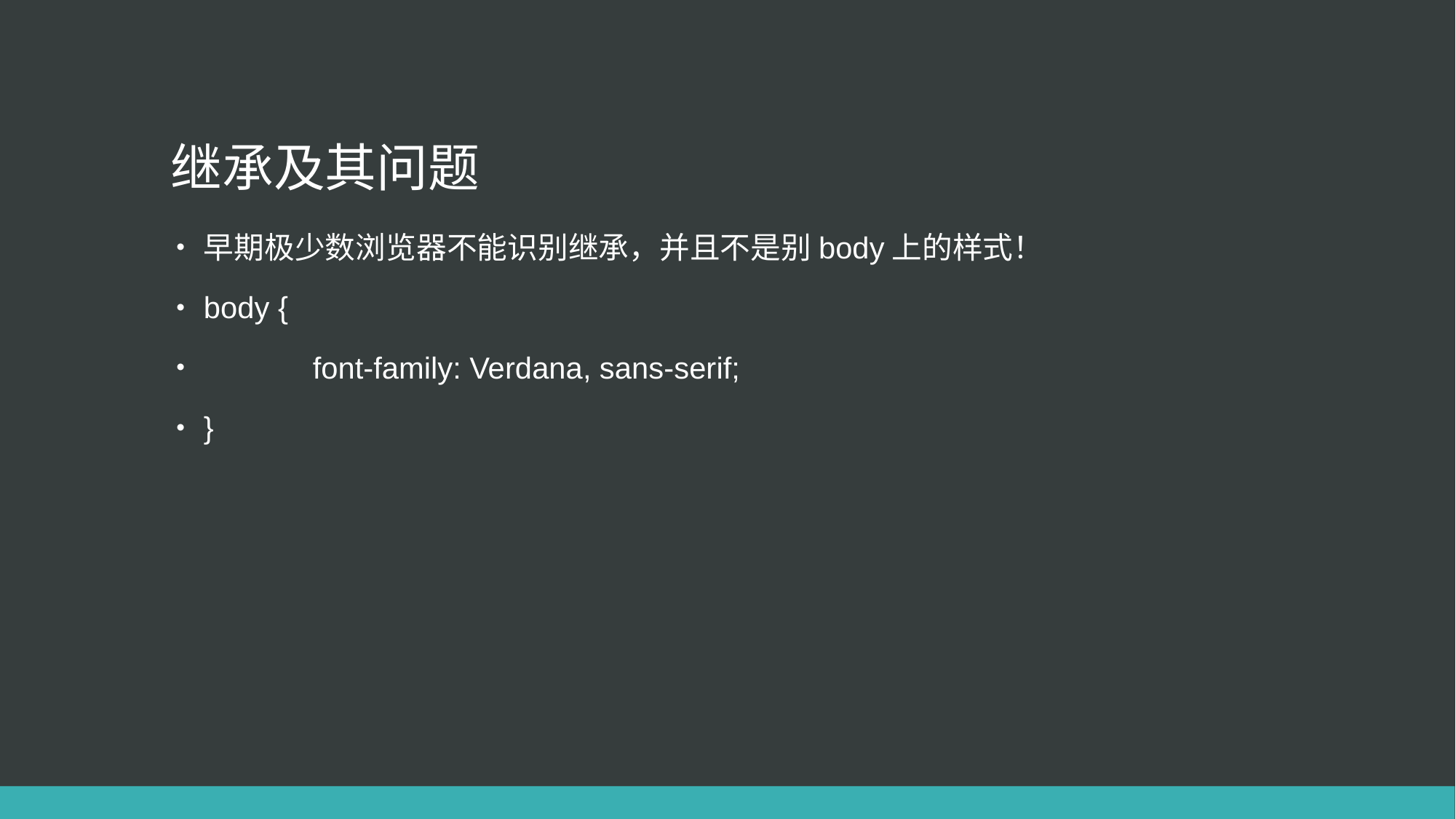

# 继承及其问题
早期极少数浏览器不能识别继承，并且不是别body上的样式！
body {
	font-family: Verdana, sans-serif;
}